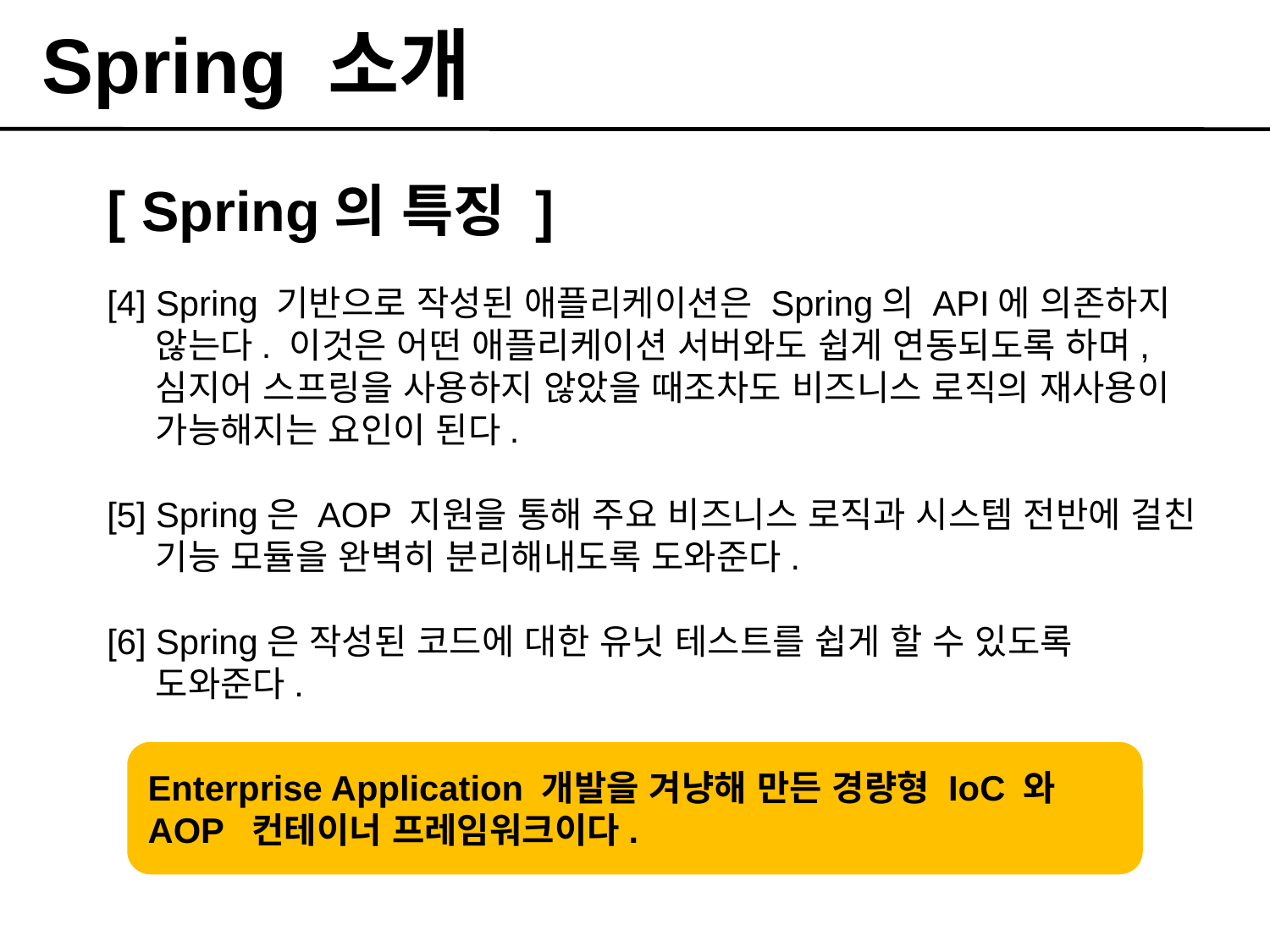

Spring 소개
[ Spring의 특징 ]

[4] Spring 기반으로 작성된 애플리케이션은 Spring의 API에 의존하지
    않는다. 이것은 어떤 애플리케이션 서버와도 쉽게 연동되도록 하며,
    심지어 스프링을 사용하지 않았을 때조차도 비즈니스 로직의 재사용이
    가능해지는 요인이 된다.

[5] Spring은 AOP 지원을 통해 주요 비즈니스 로직과 시스템 전반에 걸친
    기능 모듈을 완벽히 분리해내도록 도와준다.

[6] Spring은 작성된 코드에 대한 유닛 테스트를 쉽게 할 수 있도록
    도와준다.
Enterprise Application 개발을 겨냥해 만든 경량형 IoC 와 AOP  컨테이너 프레임워크이다.